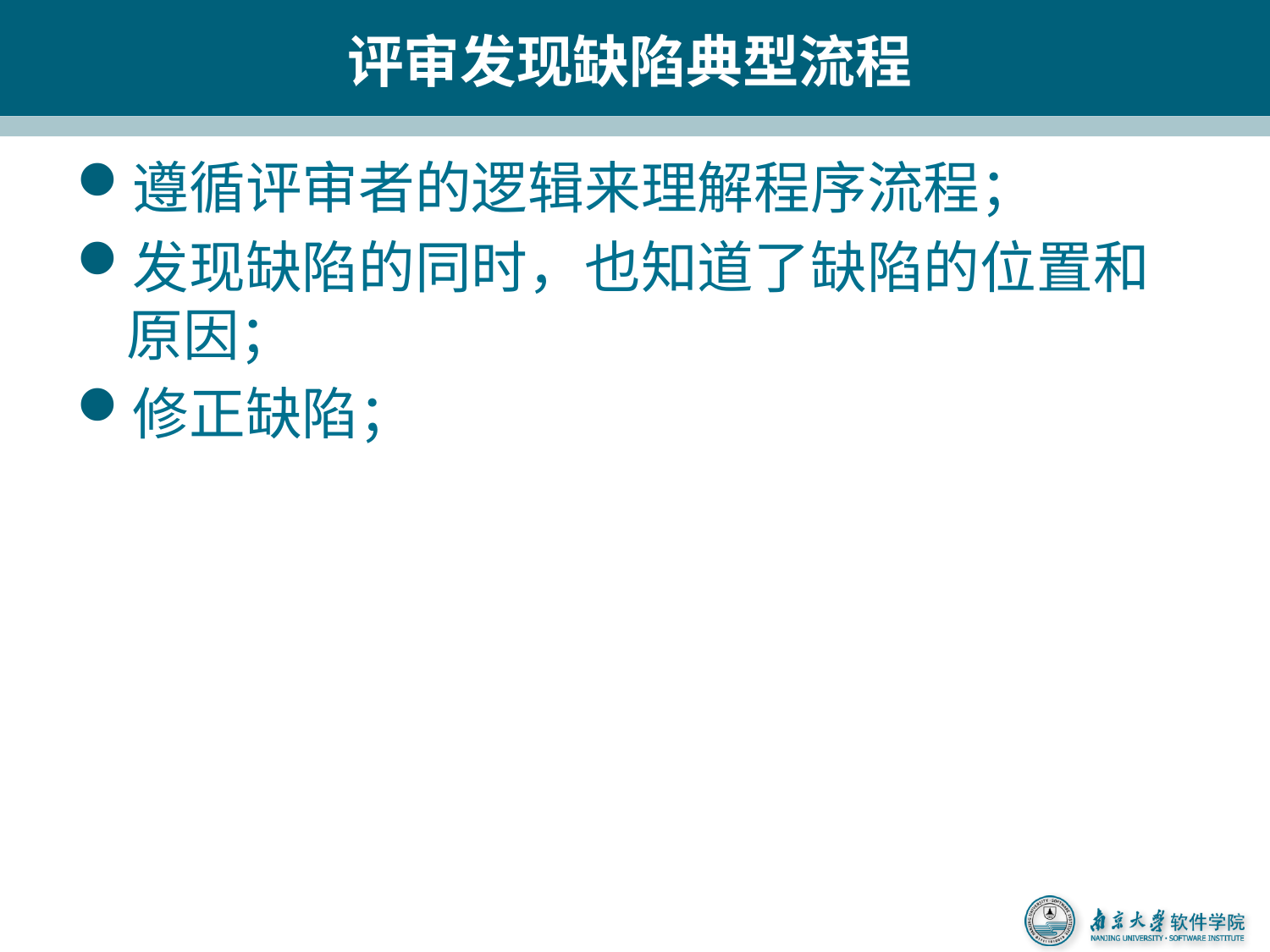

# 评审发现缺陷典型流程
遵循评审者的逻辑来理解程序流程；
发现缺陷的同时，也知道了缺陷的位置和原因；
修正缺陷；